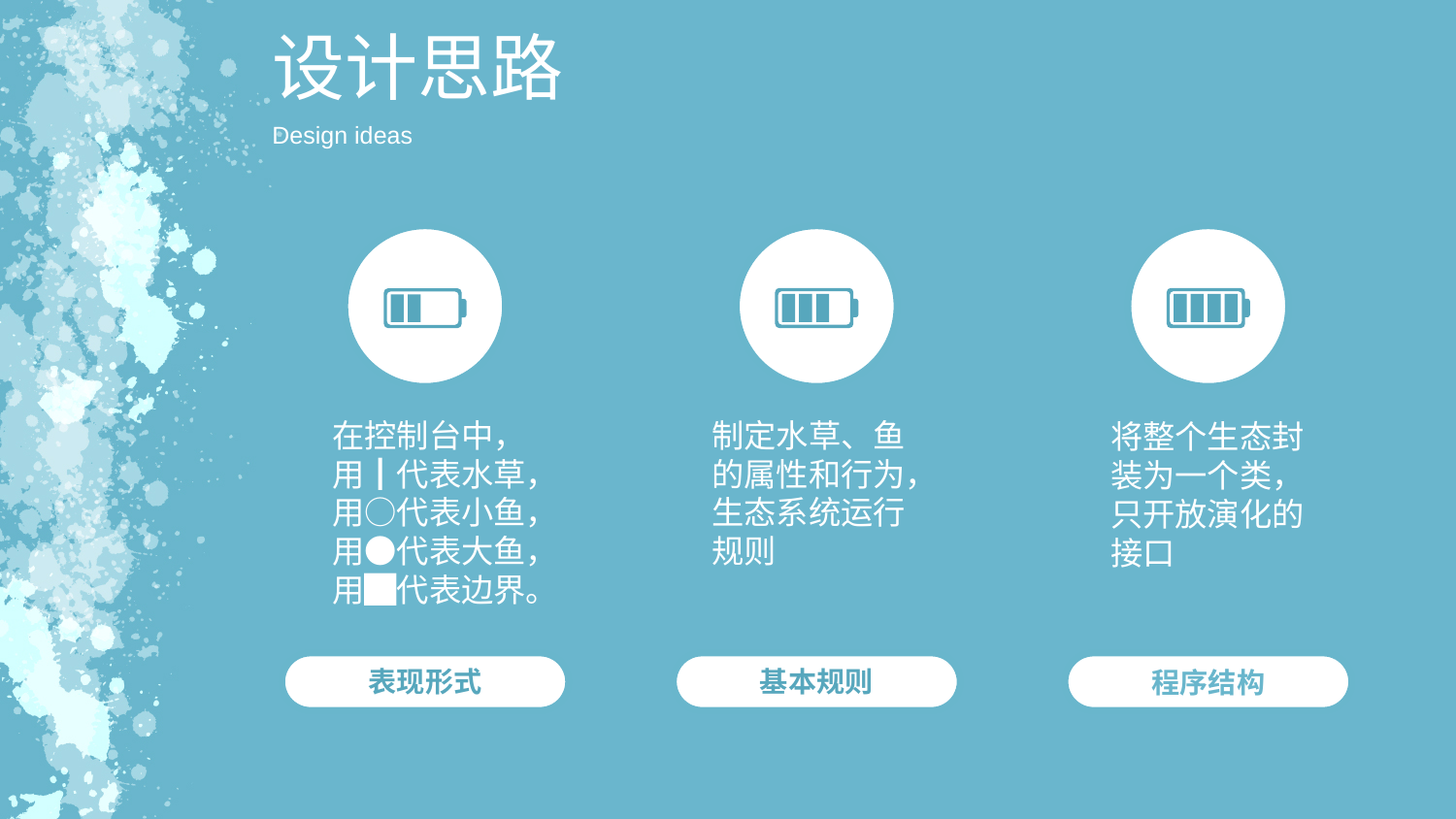

设计思路
Design ideas

在控制台中，
用┃代表水草，
用○代表小鱼，
用●代表大鱼，
用█代表边界。
制定水草、鱼的属性和行为，生态系统运行规则

将整个生态封装为一个类，只开放演化的接口

程序结构
表现形式
基本规则